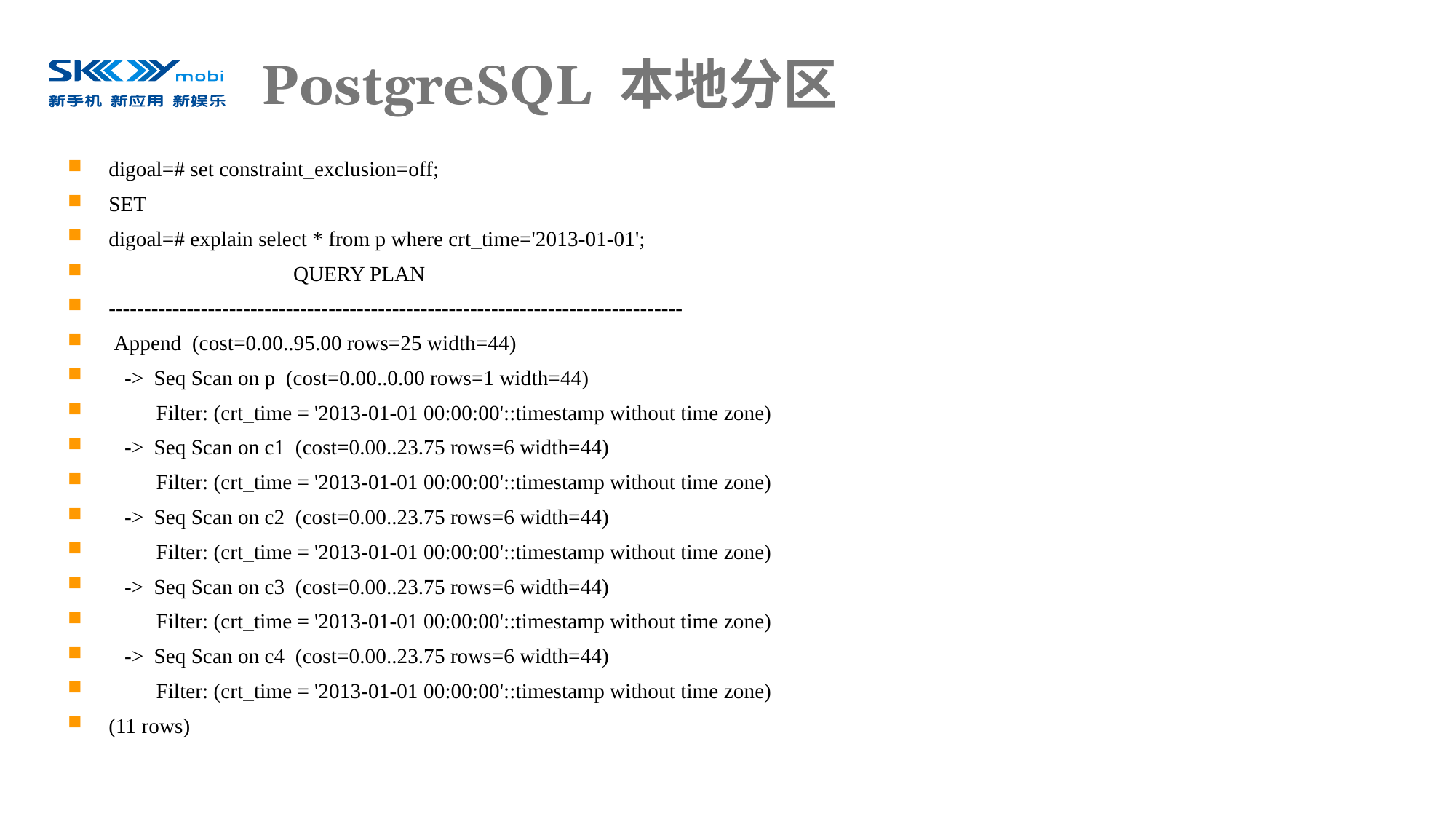

# PostgreSQL 本地分区
digoal=# set constraint_exclusion=off;
SET
digoal=# explain select * from p where crt_time='2013-01-01';
                                   QUERY PLAN
---------------------------------------------------------------------------------
 Append  (cost=0.00..95.00 rows=25 width=44)
   ->  Seq Scan on p  (cost=0.00..0.00 rows=1 width=44)
         Filter: (crt_time = '2013-01-01 00:00:00'::timestamp without time zone)
   ->  Seq Scan on c1  (cost=0.00..23.75 rows=6 width=44)
         Filter: (crt_time = '2013-01-01 00:00:00'::timestamp without time zone)
   ->  Seq Scan on c2  (cost=0.00..23.75 rows=6 width=44)
         Filter: (crt_time = '2013-01-01 00:00:00'::timestamp without time zone)
   ->  Seq Scan on c3  (cost=0.00..23.75 rows=6 width=44)
         Filter: (crt_time = '2013-01-01 00:00:00'::timestamp without time zone)
   ->  Seq Scan on c4  (cost=0.00..23.75 rows=6 width=44)
         Filter: (crt_time = '2013-01-01 00:00:00'::timestamp without time zone)
(11 rows)